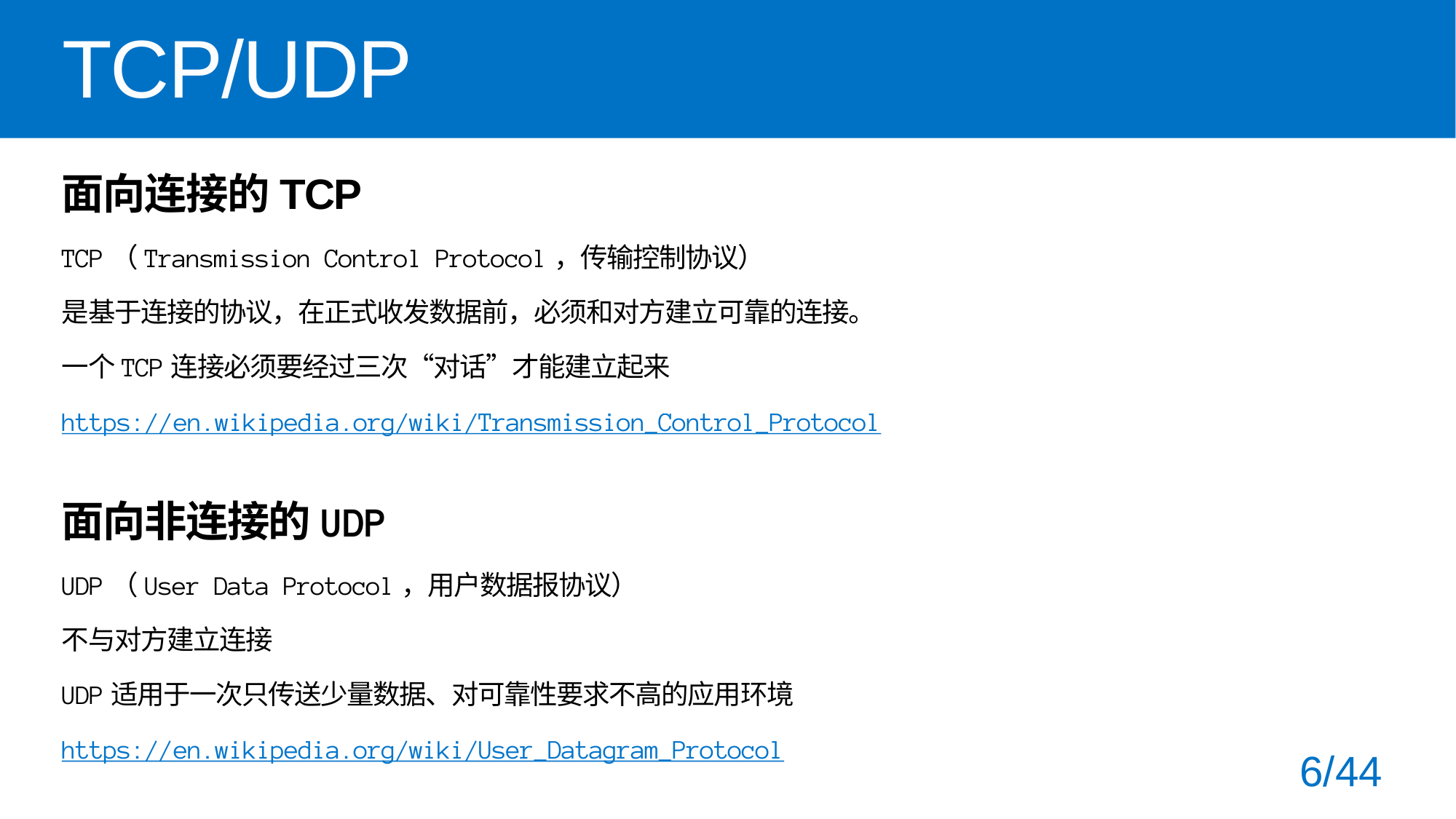

# TCP/UDP
面向连接的TCP
TCP（Transmission Control Protocol，传输控制协议）
是基于连接的协议，在正式收发数据前，必须和对方建立可靠的连接。
一个TCP连接必须要经过三次“对话”才能建立起来
https://en.wikipedia.org/wiki/Transmission_Control_Protocol

面向非连接的UDP
UDP（User Data Protocol，用户数据报协议）
不与对方建立连接
UDP适用于一次只传送少量数据、对可靠性要求不高的应用环境
https://en.wikipedia.org/wiki/User_Datagram_Protocol

6